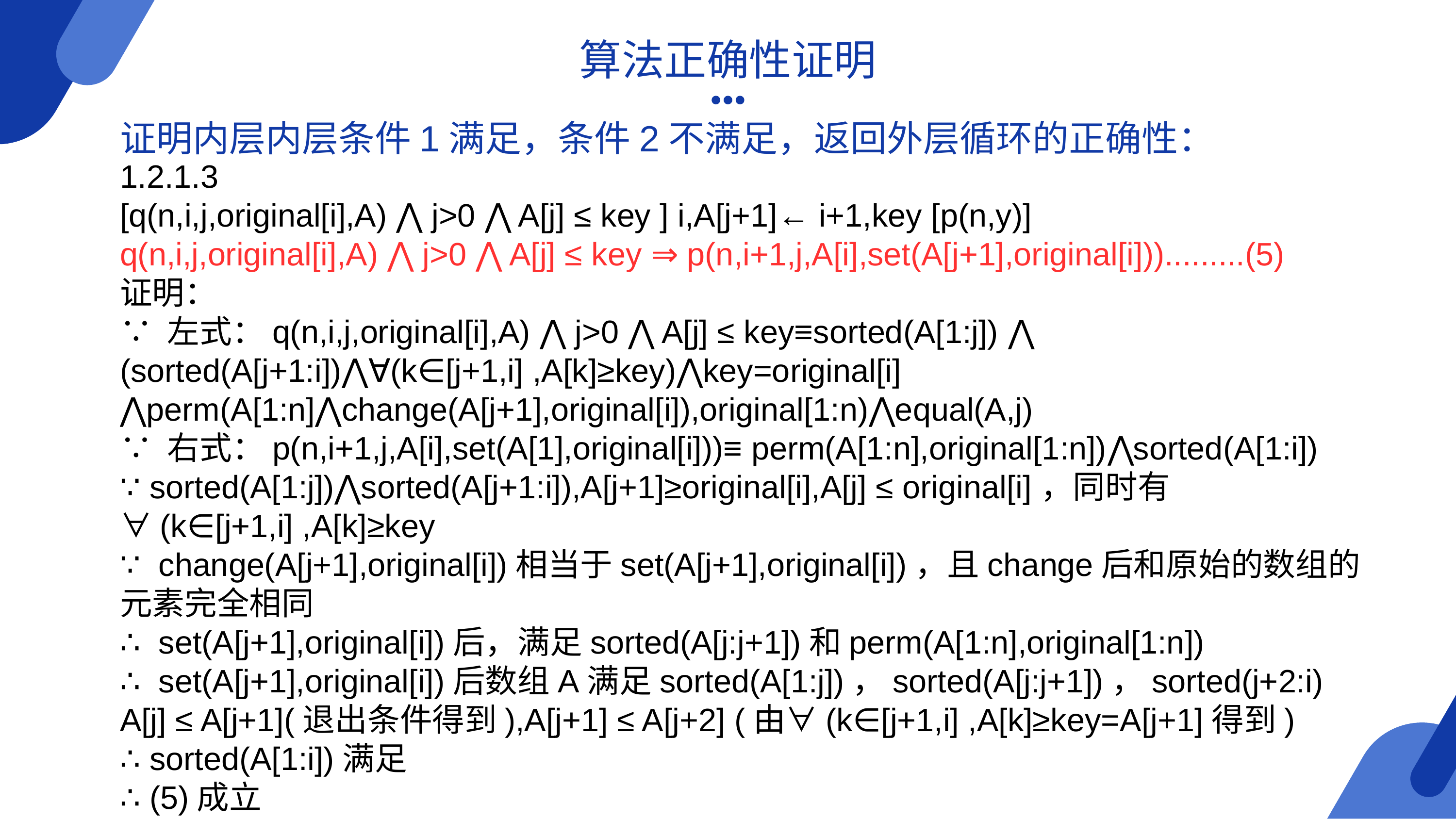

算法正确性证明

证明内层内层条件1满足，条件2不满足，返回外层循环的正确性：
1.2.1.3
[q(n,i,j,original[i],A) ⋀ j>0 ⋀ A[j] ≤ key ] i,A[j+1]← i+1,key [p(n,y)]
q(n,i,j,original[i],A) ⋀ j>0 ⋀ A[j] ≤ key ⇒ p(n,i+1,j,A[i],set(A[j+1],original[i])).........(5)
证明：
∵ 左式：q(n,i,j,original[i],A) ⋀ j>0 ⋀ A[j] ≤ key≡sorted(A[1:j]) ⋀
(sorted(A[j+1:i])⋀∀(k∈[j+1,i] ,A[k]≥key)⋀key=original[i] ⋀perm(A[1:n]⋀change(A[j+1],original[i]),original[1:n)⋀equal(A,j)
∵ 右式：p(n,i+1,j,A[i],set(A[1],original[i]))≡ perm(A[1:n],original[1:n])⋀sorted(A[1:i])
∵ sorted(A[1:j])⋀sorted(A[j+1:i]),A[j+1]≥original[i],A[j] ≤ original[i]，同时有∀(k∈[j+1,i] ,A[k]≥key
∵  change(A[j+1],original[i])相当于set(A[j+1],original[i])，且change后和原始的数组的
元素完全相同
∴  set(A[j+1],original[i])后，满足sorted(A[j:j+1])和perm(A[1:n],original[1:n])
∴  set(A[j+1],original[i])后数组A满足sorted(A[1:j])，sorted(A[j:j+1])，sorted(j+2:i)
A[j] ≤ A[j+1](退出条件得到),A[j+1] ≤ A[j+2] (由∀(k∈[j+1,i] ,A[k]≥key=A[j+1]得到)
∴ sorted(A[1:i])满足
∴ (5)成立